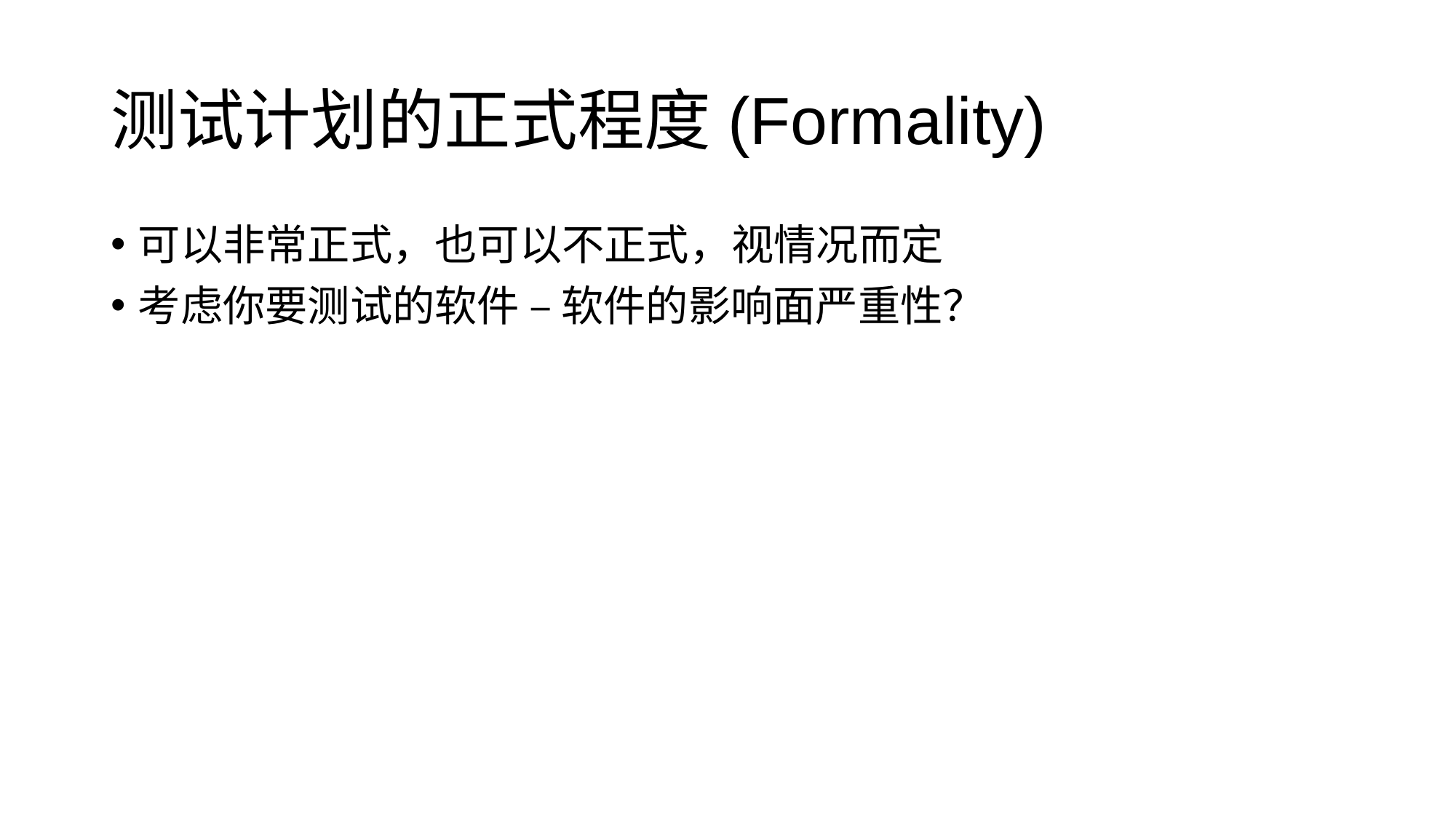

# 测试计划的正式程度(Formality)
可以非常正式，也可以不正式，视情况而定
考虑你要测试的软件 – 软件的影响面严重性？